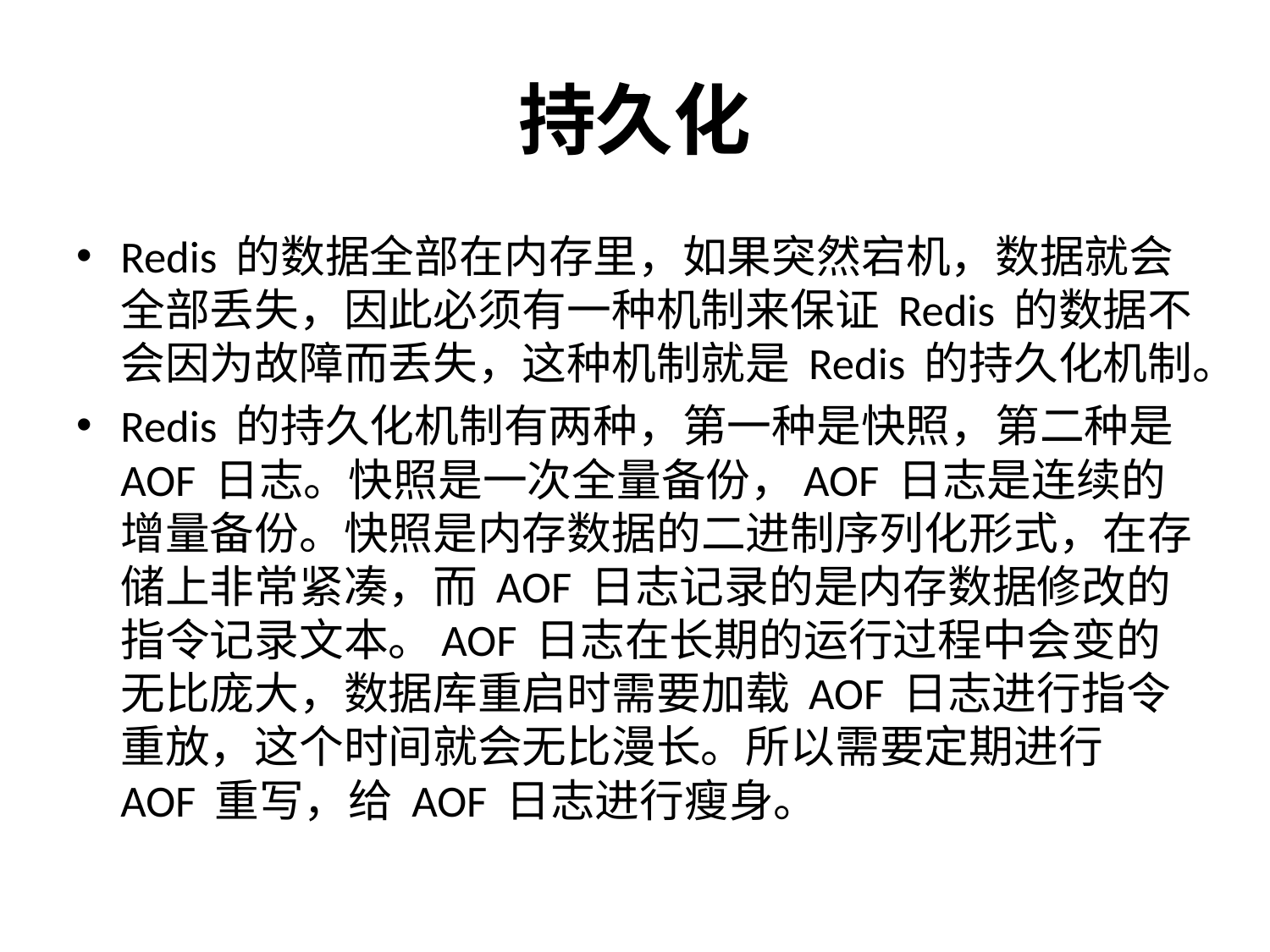

# 持久化
Redis 的数据全部在内存里，如果突然宕机，数据就会全部丢失，因此必须有一种机制来保证 Redis 的数据不会因为故障而丢失，这种机制就是 Redis 的持久化机制。
Redis 的持久化机制有两种，第一种是快照，第二种是 AOF 日志。快照是一次全量备份，AOF 日志是连续的增量备份。快照是内存数据的二进制序列化形式，在存储上非常紧凑，而 AOF 日志记录的是内存数据修改的指令记录文本。AOF 日志在长期的运行过程中会变的无比庞大，数据库重启时需要加载 AOF 日志进行指令重放，这个时间就会无比漫长。所以需要定期进行 AOF 重写，给 AOF 日志进行瘦身。